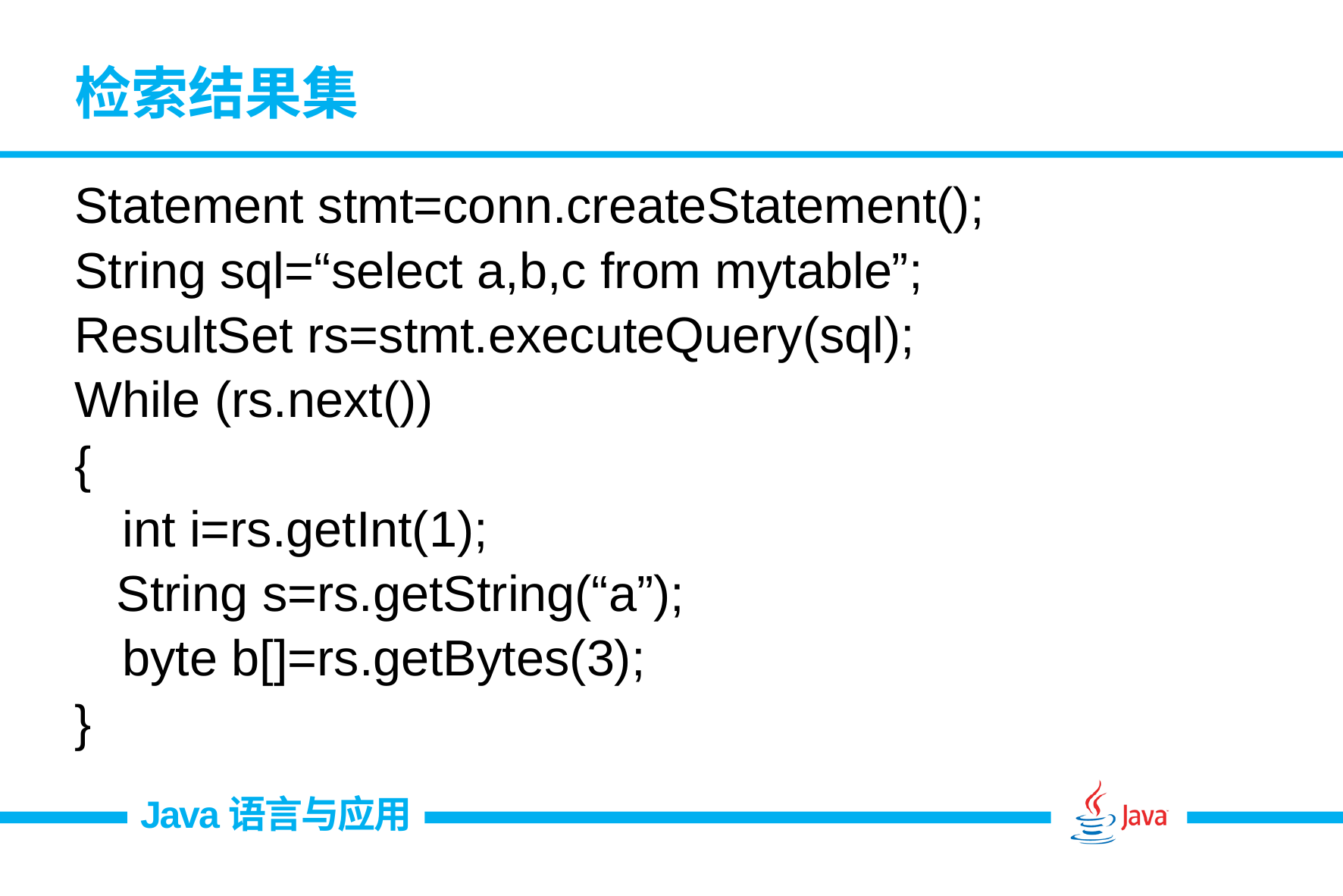

# 检索结果集
Statement stmt=conn.createStatement();
String sql=“select a,b,c from mytable”;
ResultSet rs=stmt.executeQuery(sql);
While (rs.next())
{
	int i=rs.getInt(1);
   String s=rs.getString(“a”);
	byte b[]=rs.getBytes(3);
}